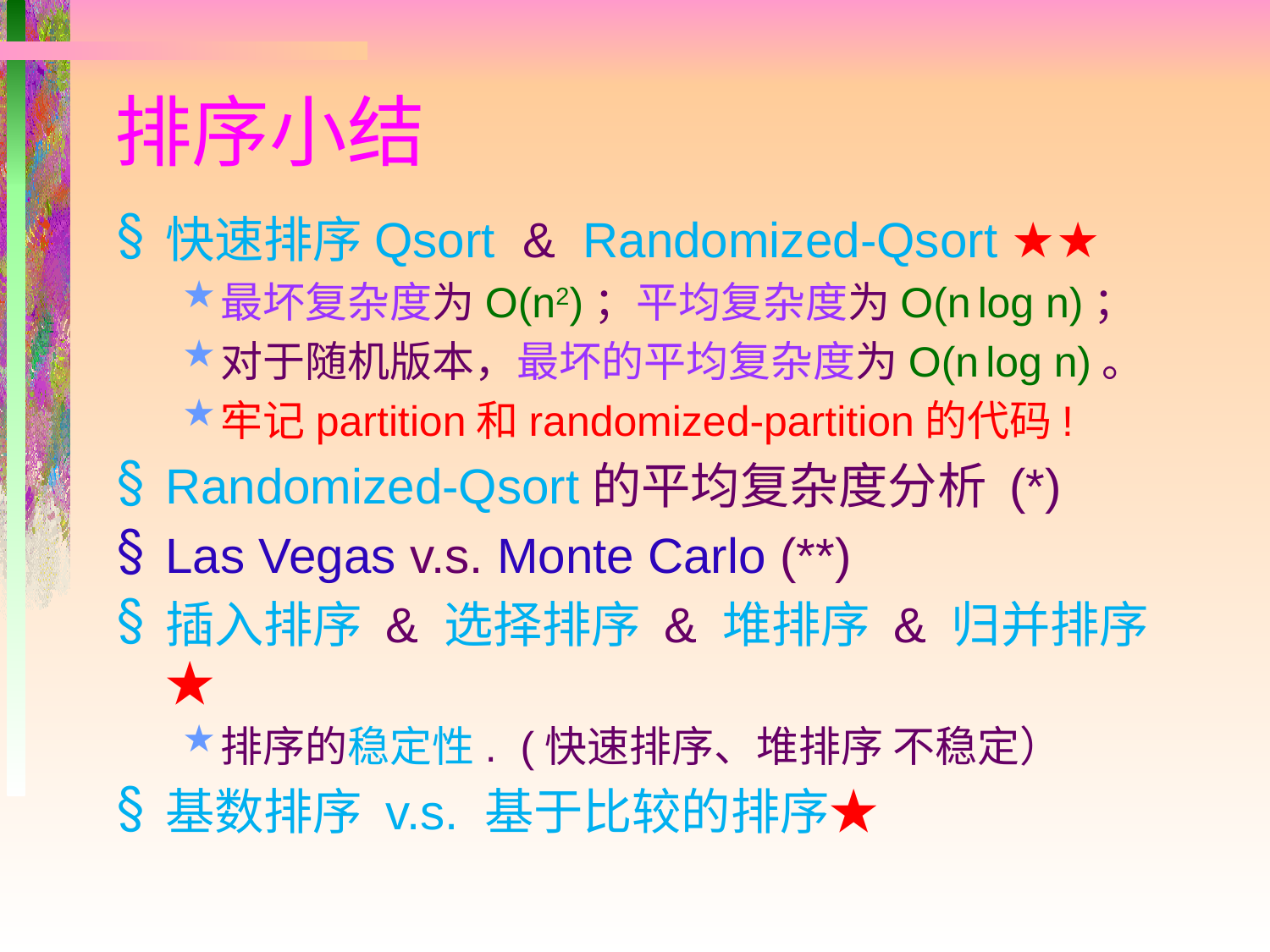

# 排序小结
快速排序Qsort  &  Randomized-Qsort ★★
最坏复杂度为O(n2)；平均复杂度为O(n log n)；
对于随机版本，最坏的平均复杂度为O(n log n)。
牢记partition和randomized-partition的代码!
Randomized-Qsort的平均复杂度分析 (*)
Las Vegas v.s. Monte Carlo (**)
插入排序 & 选择排序 & 堆排序 & 归并排序 ★
排序的稳定性.  (快速排序、堆排序 不稳定）
基数排序 v.s. 基于比较的排序★